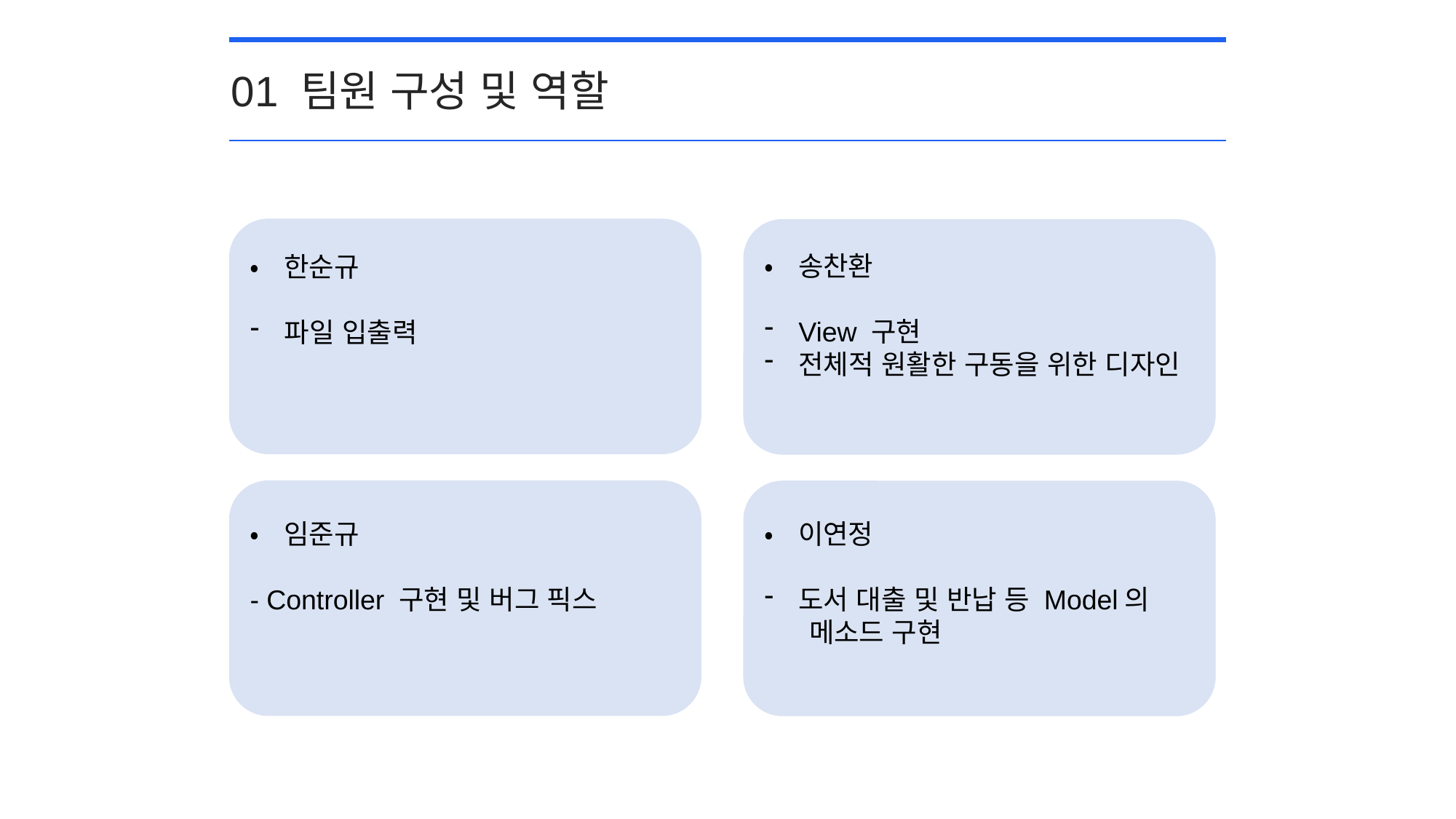

01 팀원 구성 및 역할

•송찬환

View 구현
전체적 원활한 구동을 위한 디자인

•한순규

파일 입출력

•임준규

- Controller 구현 및 버그 픽스
•이연정

도서 대출 및 반납 등 Model의
     메소드 구현